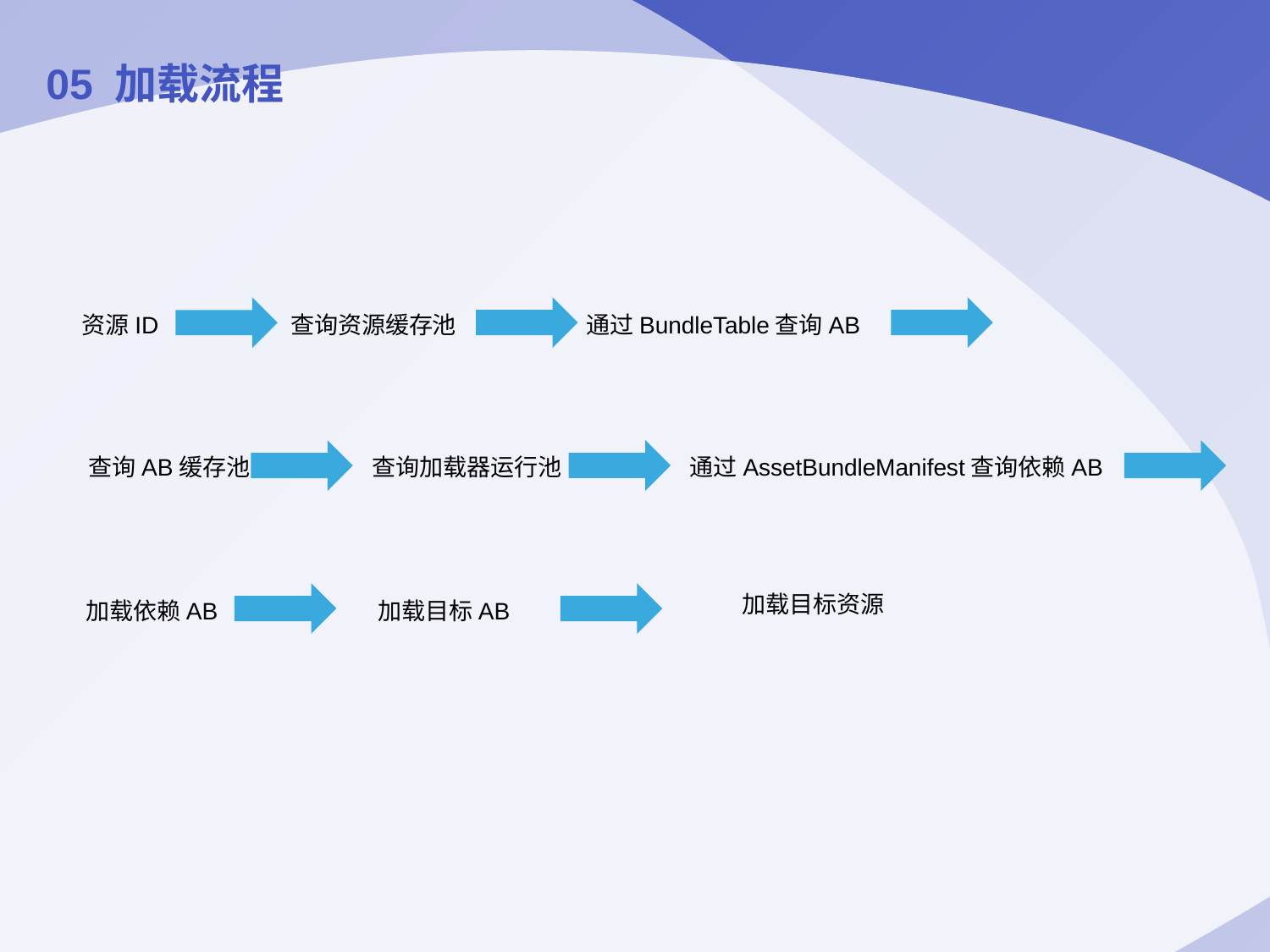

05 加载流程

资源ID
查询资源缓存池
通过BundleTable查询AB

查询AB缓存池
查询加载器运行池
通过AssetBundleManifest查询依赖AB

加载目标资源
加载依赖AB
加载目标AB